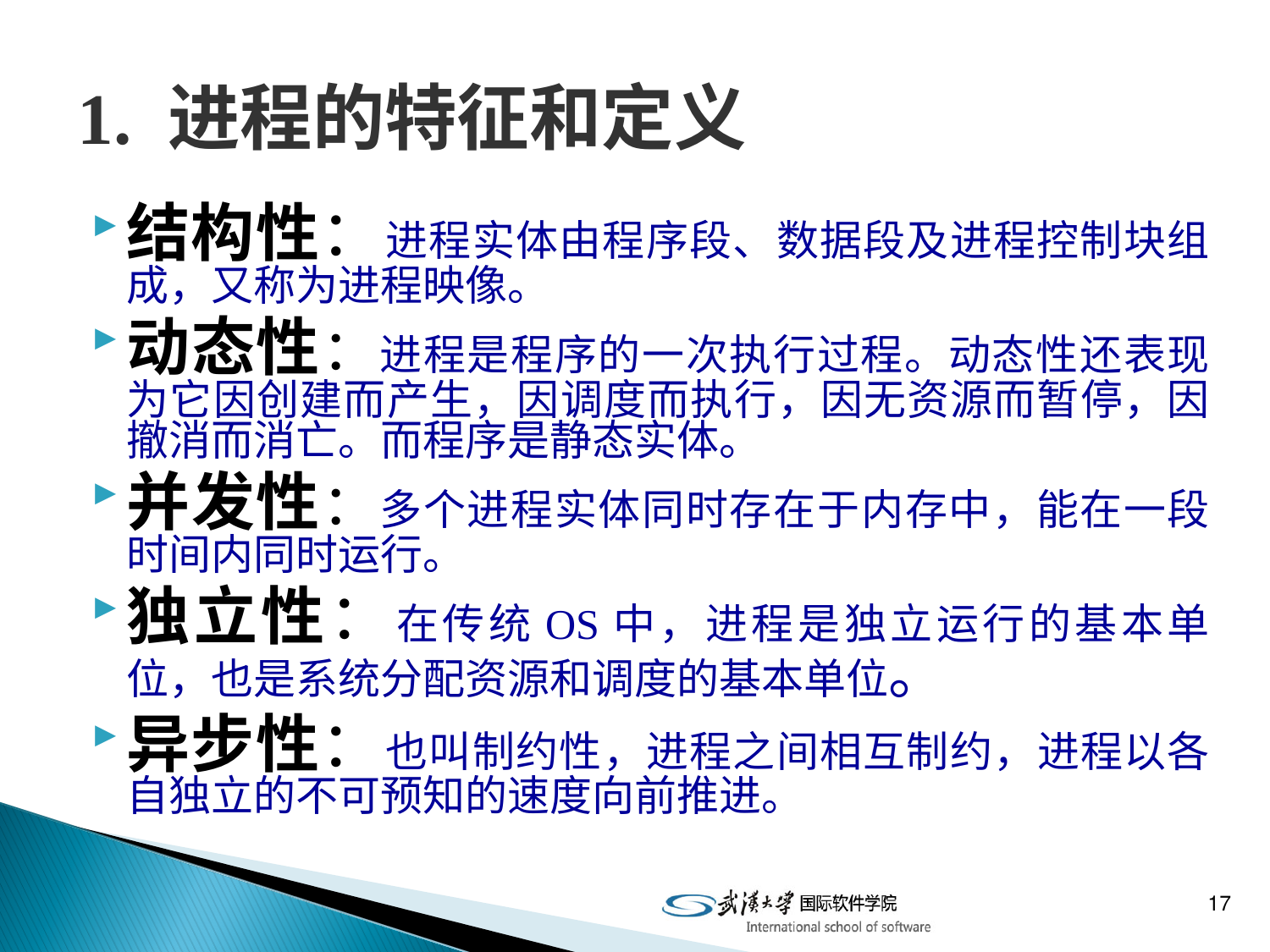

# 1. 进程的特征和定义
结构性：进程实体由程序段、数据段及进程控制块组成，又称为进程映像。
动态性：进程是程序的一次执行过程。动态性还表现为它因创建而产生，因调度而执行，因无资源而暂停，因撤消而消亡。而程序是静态实体。
并发性：多个进程实体同时存在于内存中，能在一段时间内同时运行。
独立性：在传统OS中，进程是独立运行的基本单位，也是系统分配资源和调度的基本单位。
异步性：也叫制约性，进程之间相互制约，进程以各自独立的不可预知的速度向前推进。